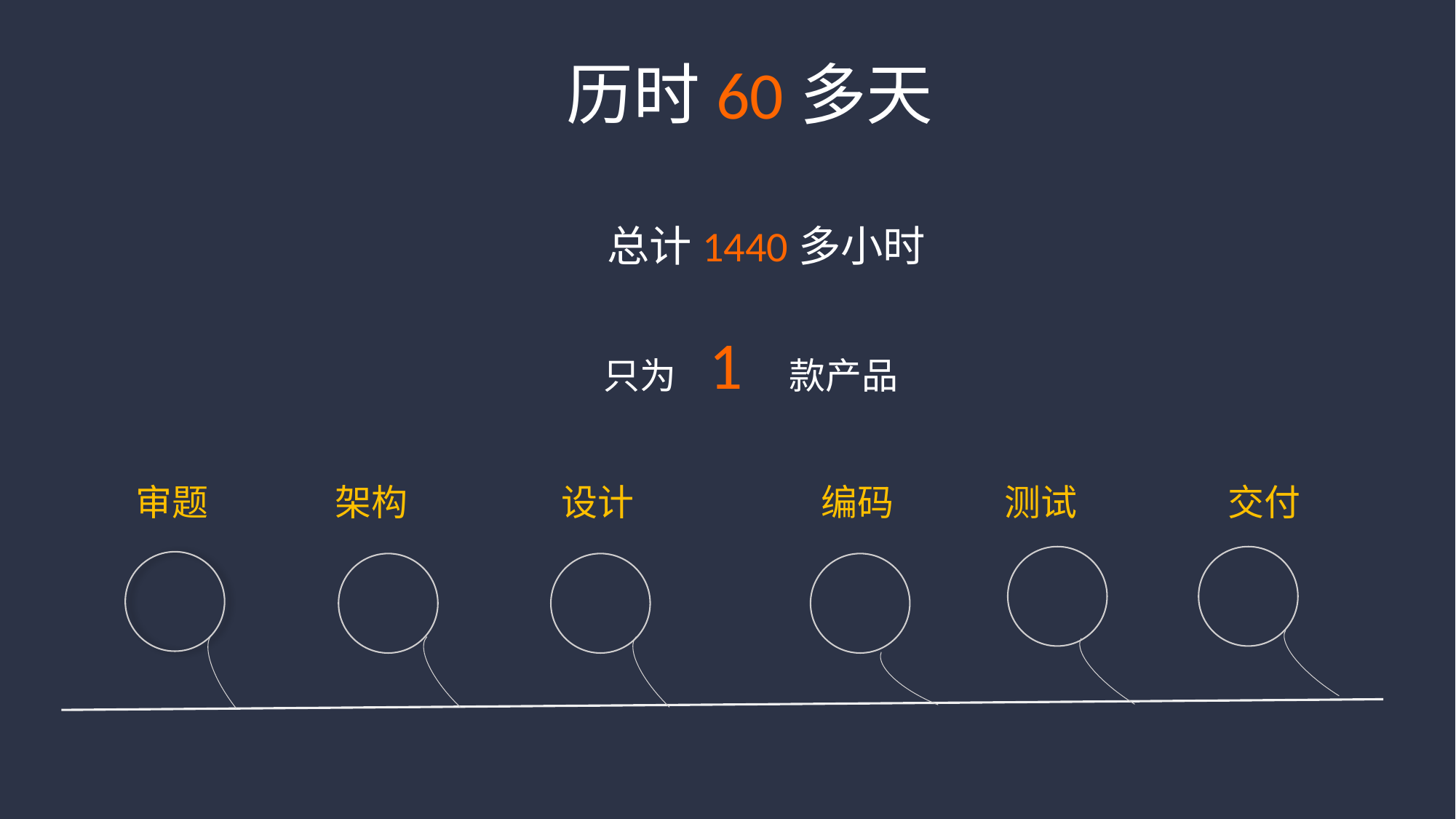

历时60多天
总计1440多小时
只为   1  款产品
审题
架构
设计

编码
测试
交付